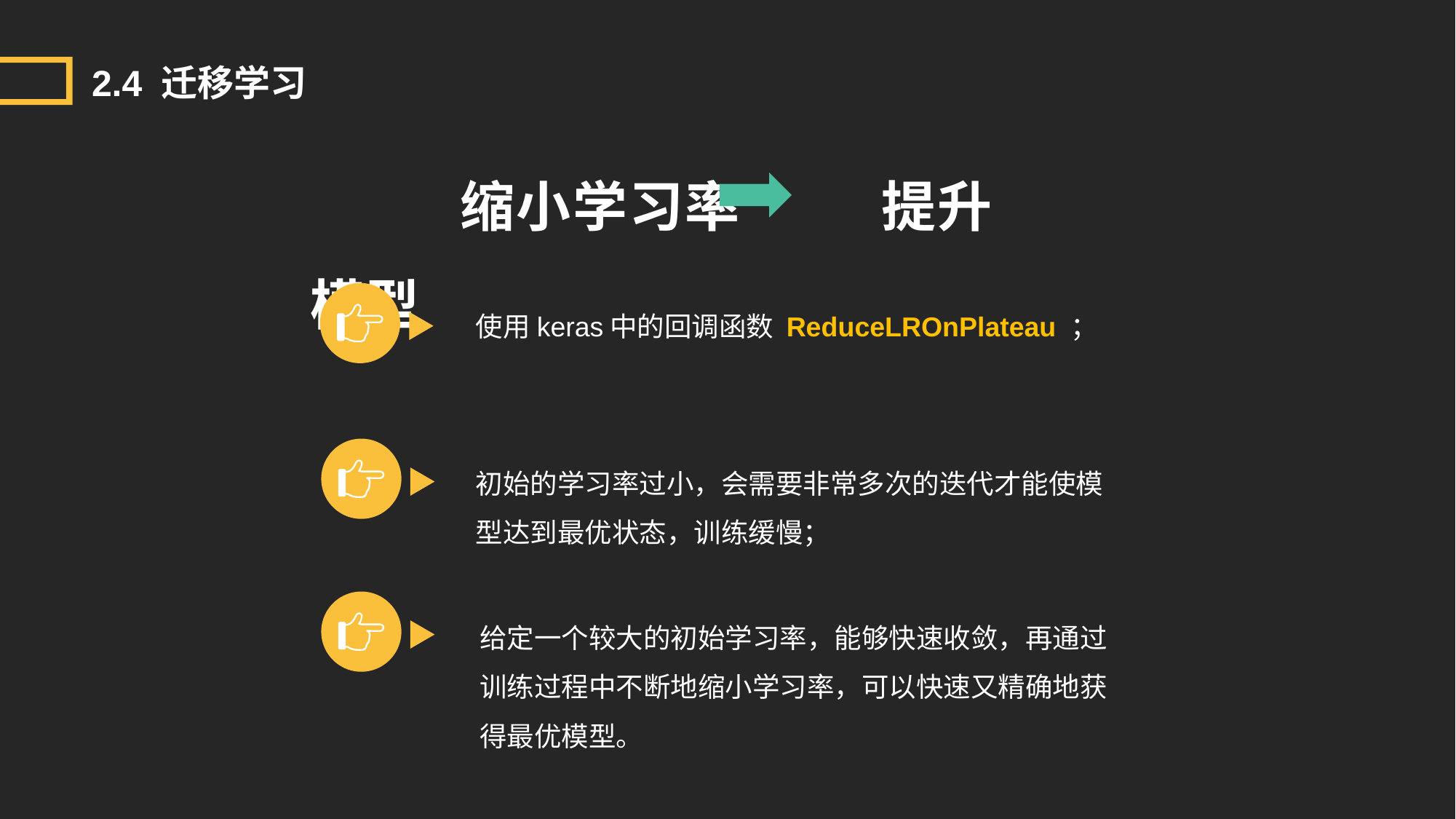

2.4 迁移学习

           缩小学习率          提升模型

使用keras中的回调函数 ReduceLROnPlateau ；

初始的学习率过小，会需要非常多次的迭代才能使模型达到最优状态，训练缓慢；

给定一个较大的初始学习率，能够快速收敛，再通过训练过程中不断地缩小学习率，可以快速又精确地获得最优模型。